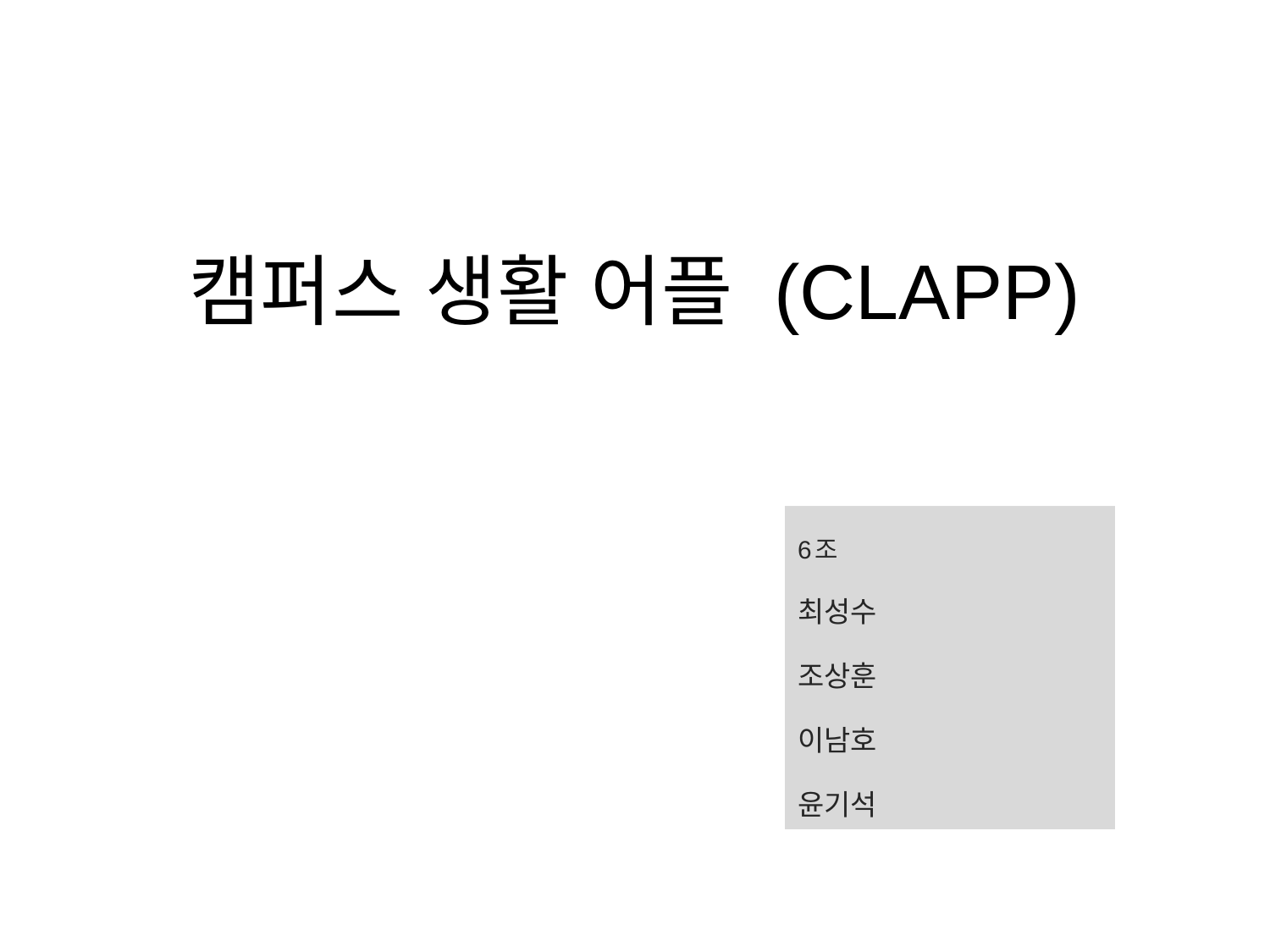

# 캠퍼스 생활 어플 (CLAPP)
6조
최성수
조상훈
이남호
윤기석